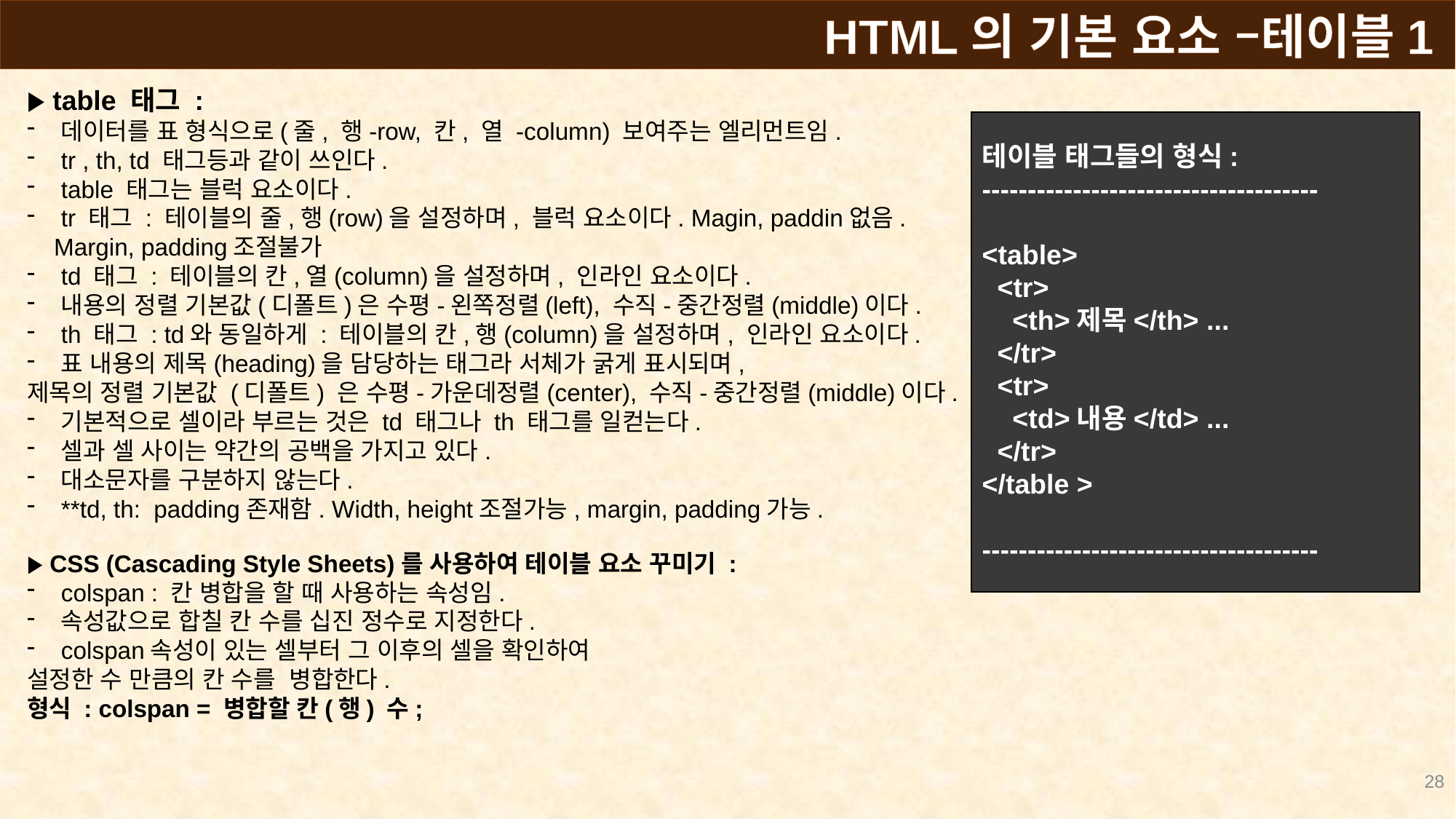

HTML의 기본 요소 –테이블1
▶ table 태그 :
데이터를 표 형식으로(줄, 행-row, 칸, 열 -column) 보여주는 엘리먼트임.
tr , th, td 태그등과 같이 쓰인다.
table 태그는 블럭 요소이다.
tr 태그 : 테이블의 줄,행(row)을 설정하며, 블럭 요소이다. Magin, paddin없음.
    Margin, padding조절불가
td 태그 : 테이블의 칸,열(column)을 설정하며, 인라인 요소이다.
내용의 정렬 기본값(디폴트)은 수평-왼쪽정렬(left), 수직-중간정렬(middle)이다.
th 태그 : td와 동일하게 : 테이블의 칸,행(column)을 설정하며, 인라인 요소이다.
표 내용의 제목(heading)을 담당하는 태그라 서체가 굵게 표시되며,
제목의 정렬 기본값 (디폴트) 은 수평-가운데정렬(center), 수직-중간정렬(middle)이다.
기본적으로 셀이라 부르는 것은 td 태그나 th 태그를 일컫는다.
셀과 셀 사이는 약간의 공백을 가지고 있다.
대소문자를 구분하지 않는다.
**td, th:  padding존재함. Width, height조절가능, margin, padding가능.

▶ CSS (Cascading Style Sheets)를 사용하여 테이블 요소 꾸미기 :
colspan : 칸 병합을 할 때 사용하는 속성임.
속성값으로 합칠 칸 수를 십진 정수로 지정한다.
colspan속성이 있는 셀부터 그 이후의 셀을 확인하여
설정한 수 만큼의 칸 수를  병합한다.
형식 : colspan = 병합할 칸(행) 수;

테이블 태그들의 형식:
-------------------------------------

<table>
  <tr>
    <th>제목</th> ...
  </tr>
  <tr>
    <td>내용</td> ...
  </tr>
</table >

-------------------------------------
28